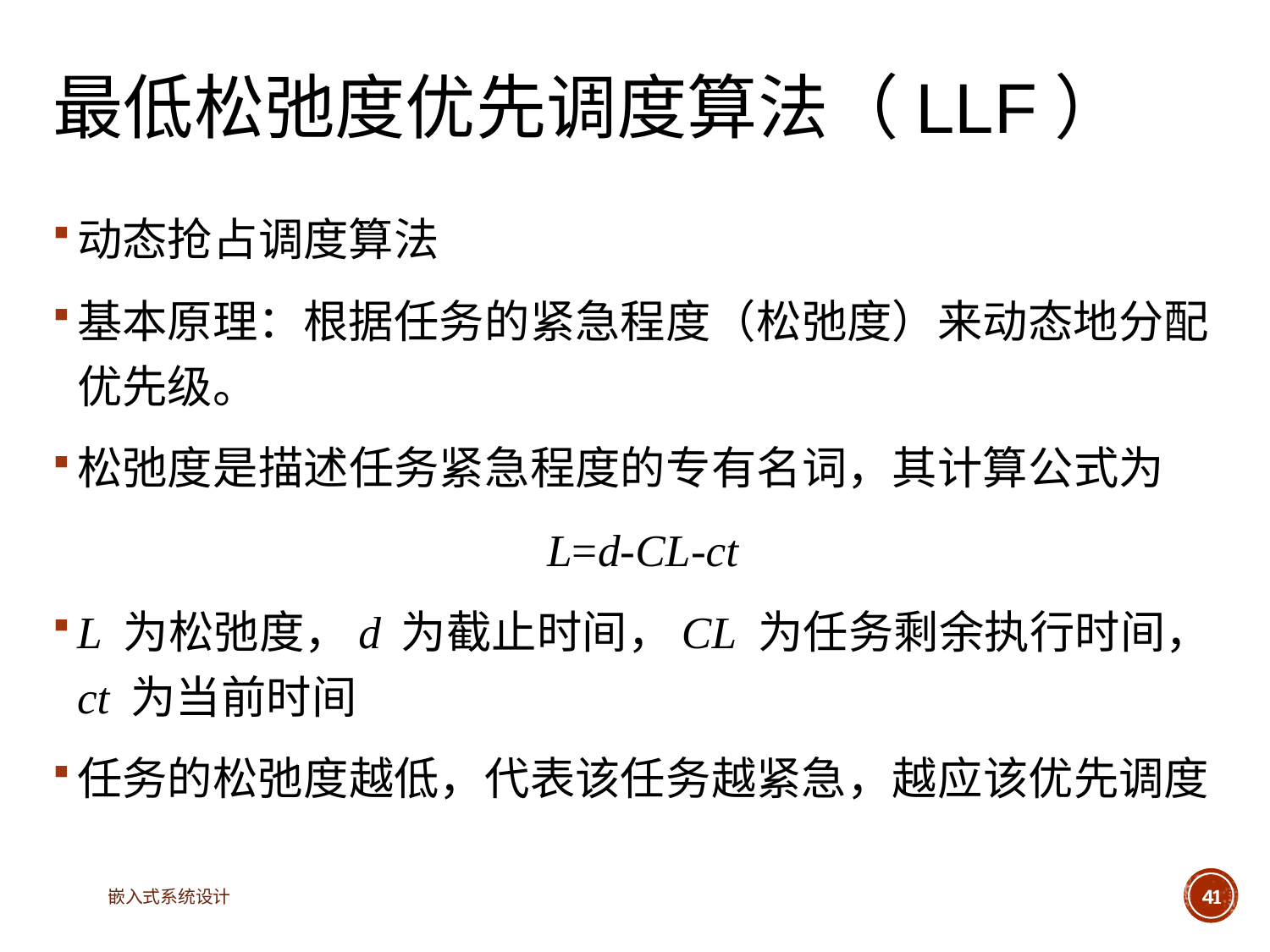

# 最低松弛度优先调度算法（LLF）
动态抢占调度算法
基本原理：根据任务的紧急程度（松弛度）来动态地分配优先级。
松弛度是描述任务紧急程度的专有名词，其计算公式为
L=d-CL-ct
L 为松弛度，d 为截止时间，CL 为任务剩余执行时间，ct 为当前时间
任务的松弛度越低，代表该任务越紧急，越应该优先调度
嵌入式系统设计
41